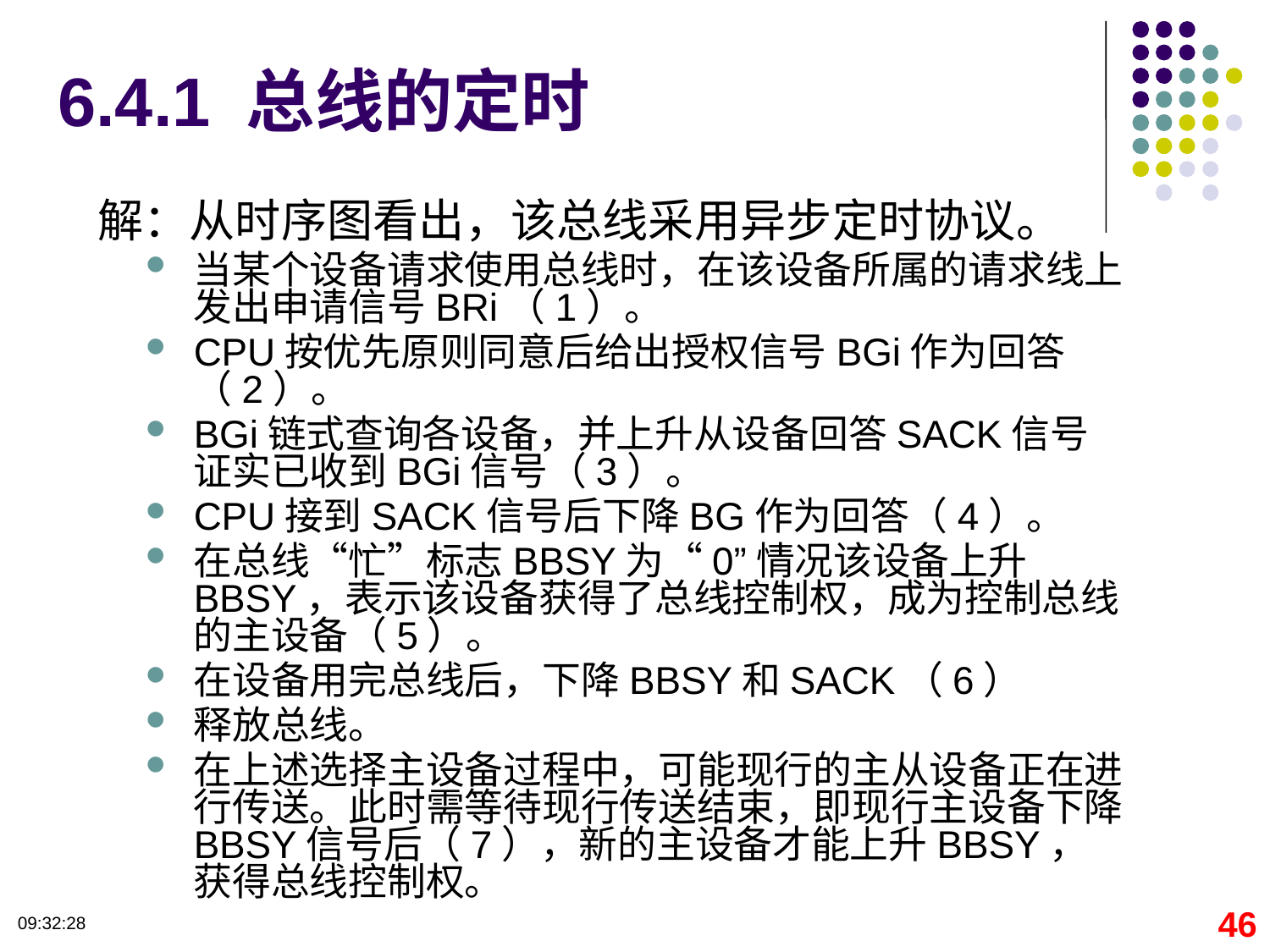

# 6.4.1 总线的定时
解：从时序图看出，该总线采用异步定时协议。
当某个设备请求使用总线时，在该设备所属的请求线上发出申请信号BRi（1）。
CPU按优先原则同意后给出授权信号BGi作为回答（2）。
BGi链式查询各设备，并上升从设备回答SACK信号证实已收到BGi信号（3）。
CPU接到SACK信号后下降BG作为回答（4）。
在总线“忙”标志BBSY为“0”情况该设备上升BBSY，表示该设备获得了总线控制权，成为控制总线的主设备（5）。
在设备用完总线后，下降BBSY和SACK（6）
释放总线。
在上述选择主设备过程中，可能现行的主从设备正在进行传送。此时需等待现行传送结束，即现行主设备下降BBSY信号后（7），新的主设备才能上升BBSY，获得总线控制权。

46
09:32:28